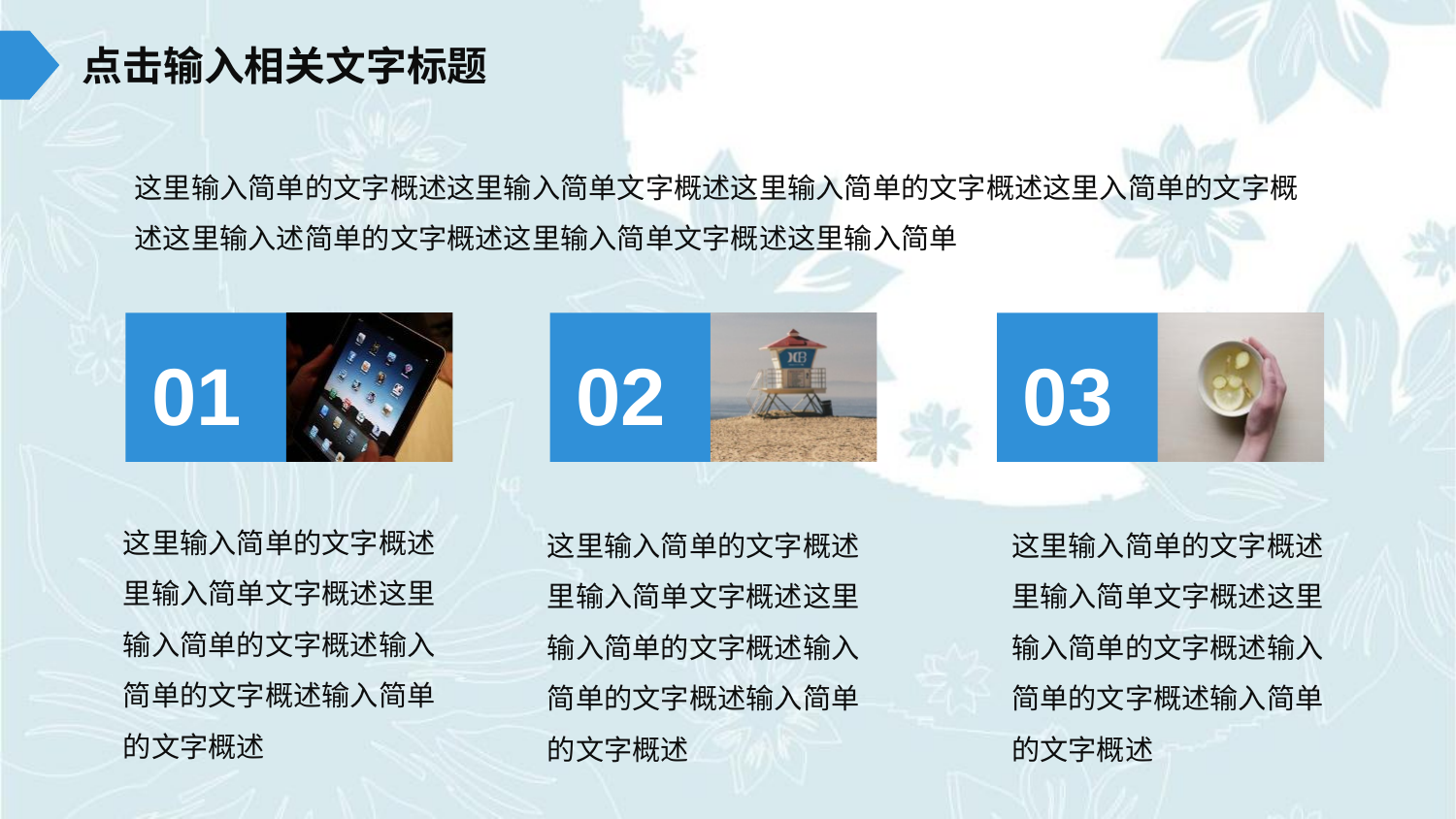

点击输入相关文字标题
这里输入简单的文字概述这里输入简单文字概述这里输入简单的文字概述这里入简单的文字概述这里输入述简单的文字概述这里输入简单文字概述这里输入简单

01
02
03
这里输入简单的文字概述里输入简单文字概述这里
输入简单的文字概述输入简单的文字概述输入简单的文字概述
这里输入简单的文字概述里输入简单文字概述这里
输入简单的文字概述输入简单的文字概述输入简单的文字概述
这里输入简单的文字概述里输入简单文字概述这里
输入简单的文字概述输入简单的文字概述输入简单的文字概述